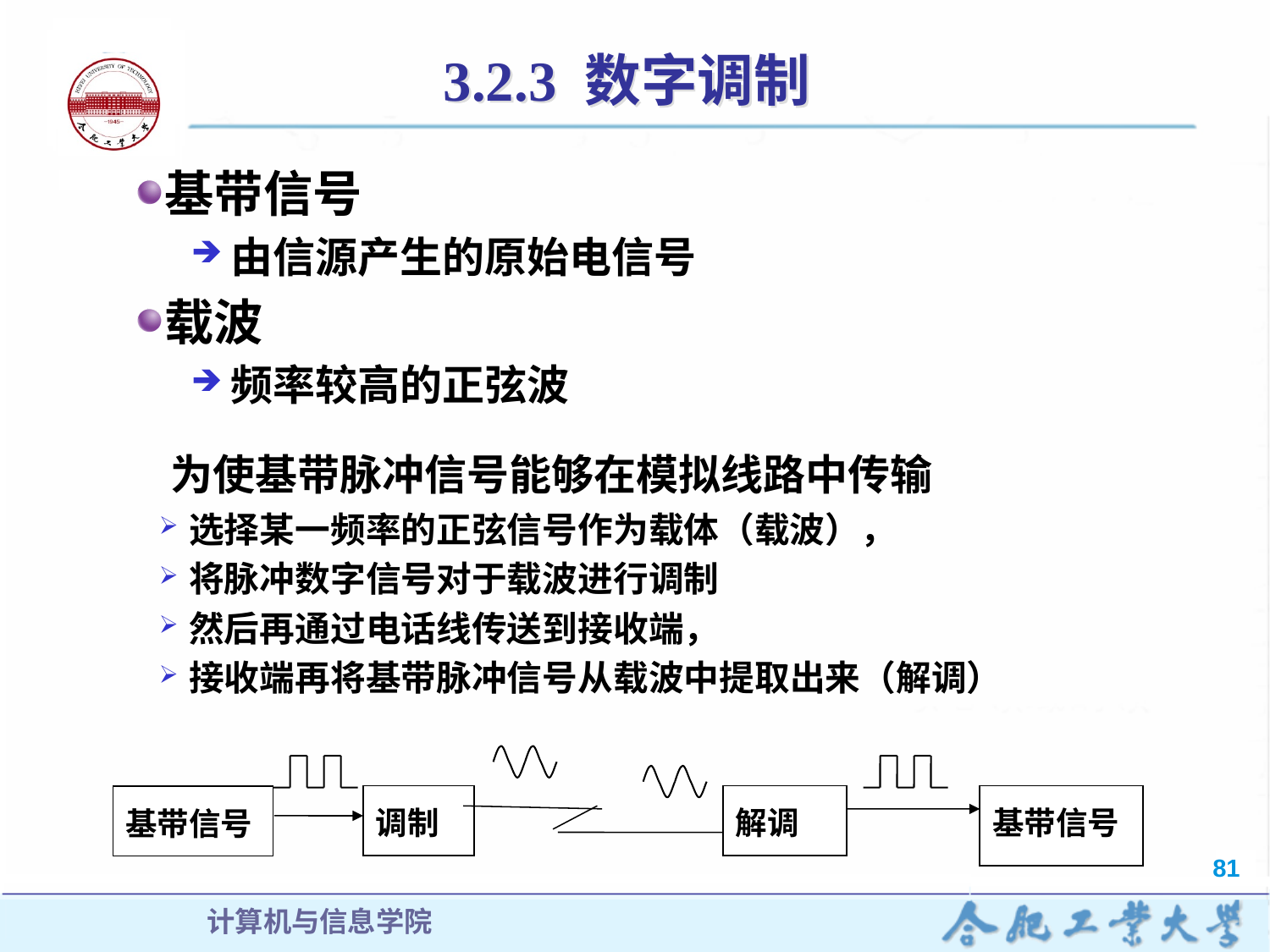

# 3.2.3 数字调制
基带信号
由信源产生的原始电信号
载波
频率较高的正弦波
为使基带脉冲信号能够在模拟线路中传输
选择某一频率的正弦信号作为载体（载波），
将脉冲数字信号对于载波进行调制
然后再通过电话线传送到接收端，
接收端再将基带脉冲信号从载波中提取出来（解调）

调制
解调
基带信号
基带信号